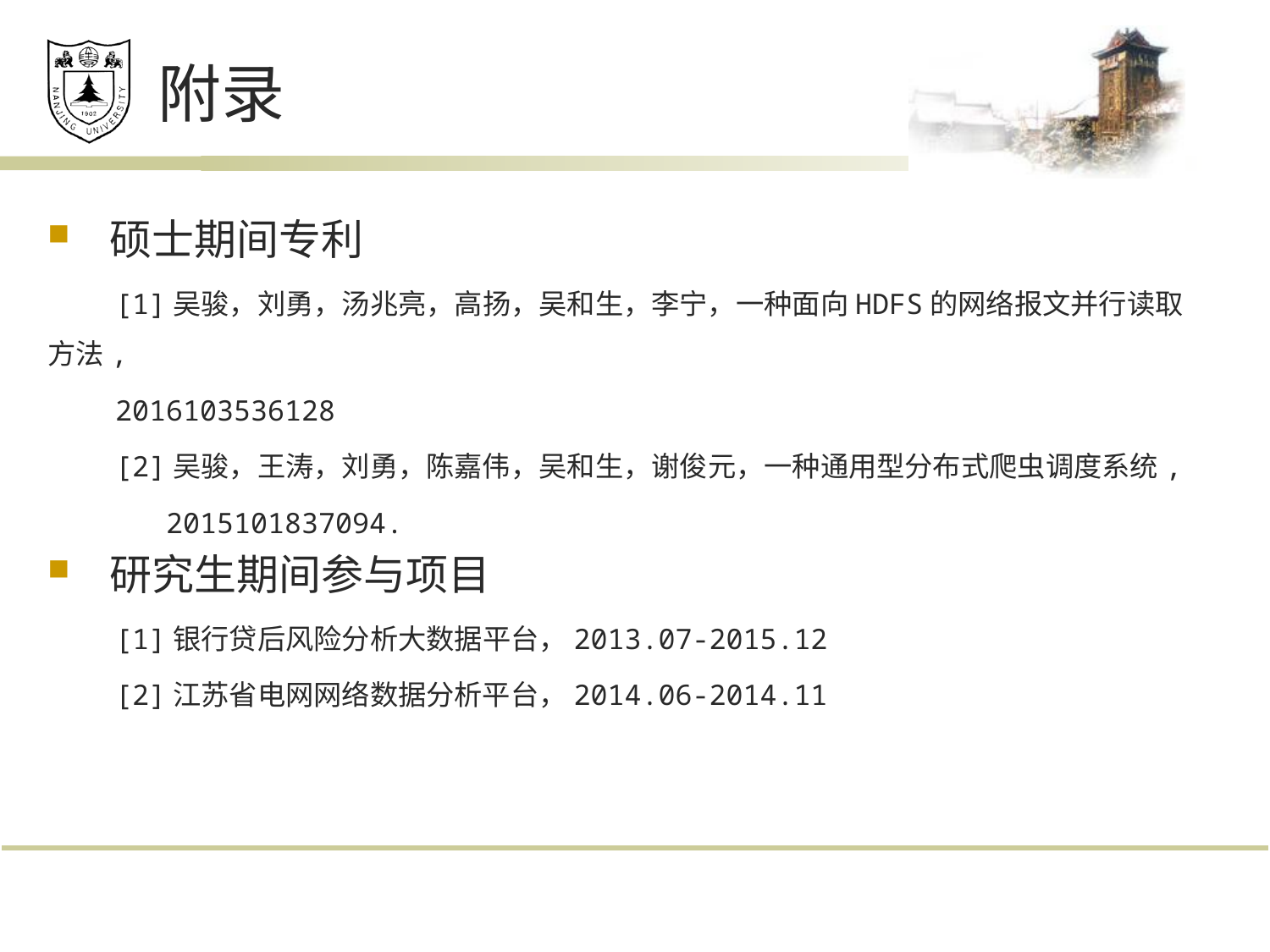

# 附录
硕士期间专利
    [1]吴骏，刘勇，汤兆亮，高扬，吴和生，李宁，一种面向HDFS的网络报文并行读取方法,
    2016103536128
    [2]吴骏，王涛，刘勇，陈嘉伟，吴和生，谢俊元，一种通用型分布式爬虫调度系统,
       2015101837094.
研究生期间参与项目
    [1]银行贷后风险分析大数据平台，2013.07-2015.12
    [2]江苏省电网网络数据分析平台，2014.06-2014.11